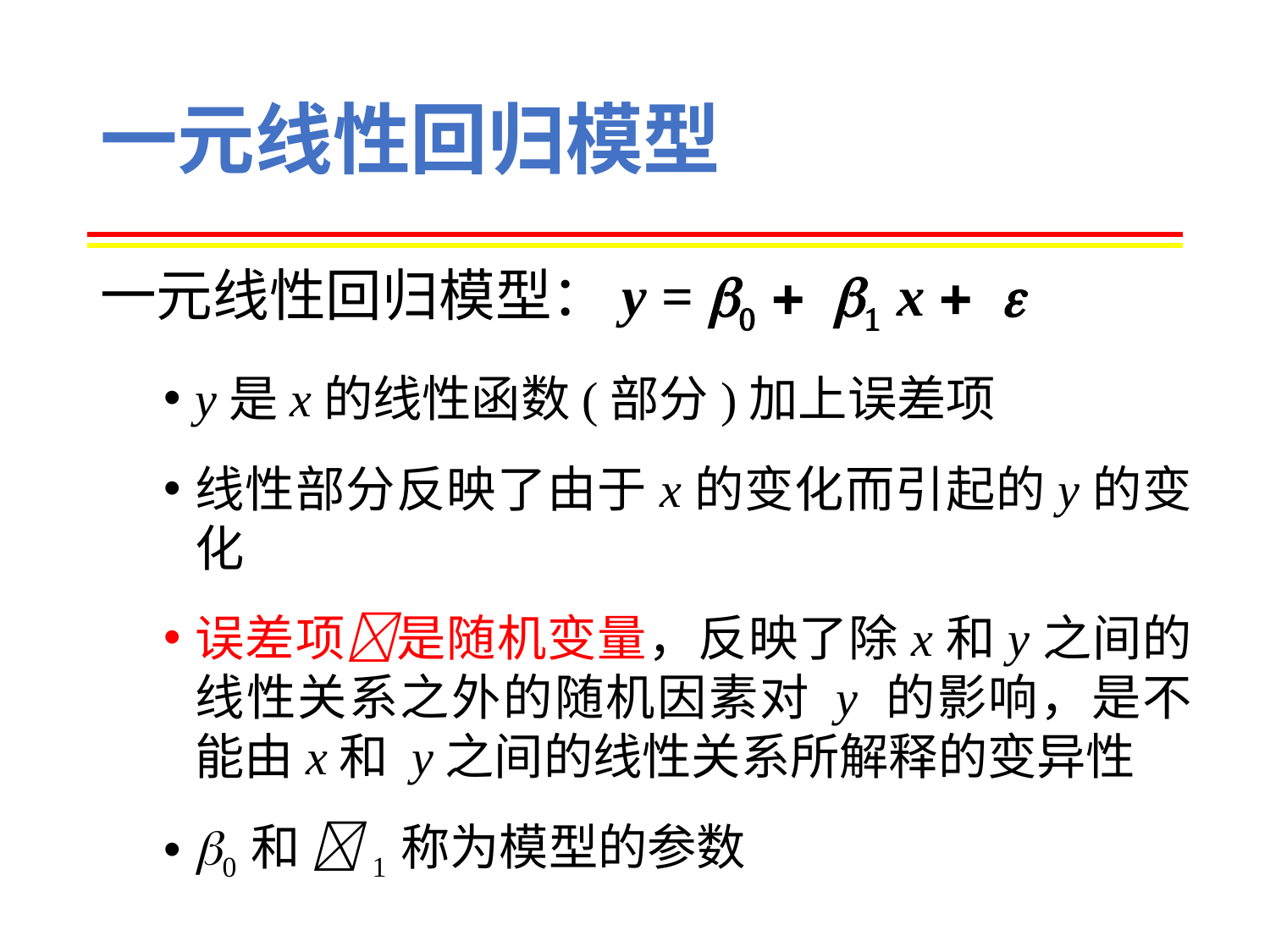

# 一元线性回归模型
一元线性回归模型：y = β0 + β1 x + ε
y是x的线性函数(部分)加上误差项
线性部分反映了由于x的变化而引起的y的变化
误差项ε是随机变量，反映了除x和y之间的线性关系之外的随机因素对 y 的影响，是不能由x和 y之间的线性关系所解释的变异性
β0 和 β1 称为模型的参数